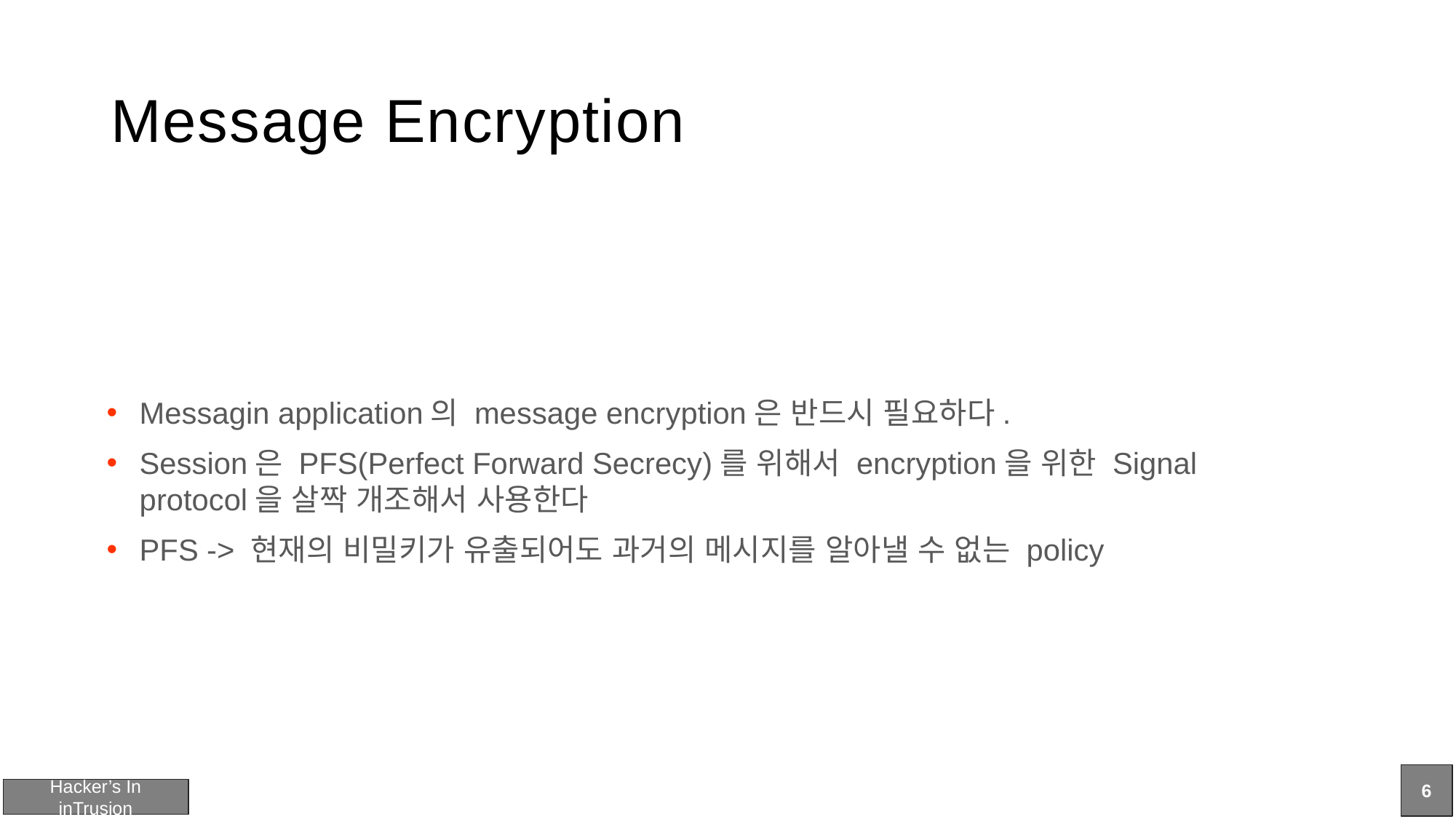

# Message Encryption
Messagin application의 message encryption은 반드시 필요하다.
Session은 PFS(Perfect Forward Secrecy)를 위해서 encryption을 위한 Signal protocol을 살짝 개조해서 사용한다
PFS -> 현재의 비밀키가 유출되어도 과거의 메시지를 알아낼 수 없는 policy

6
Hacker’s In inTrusion